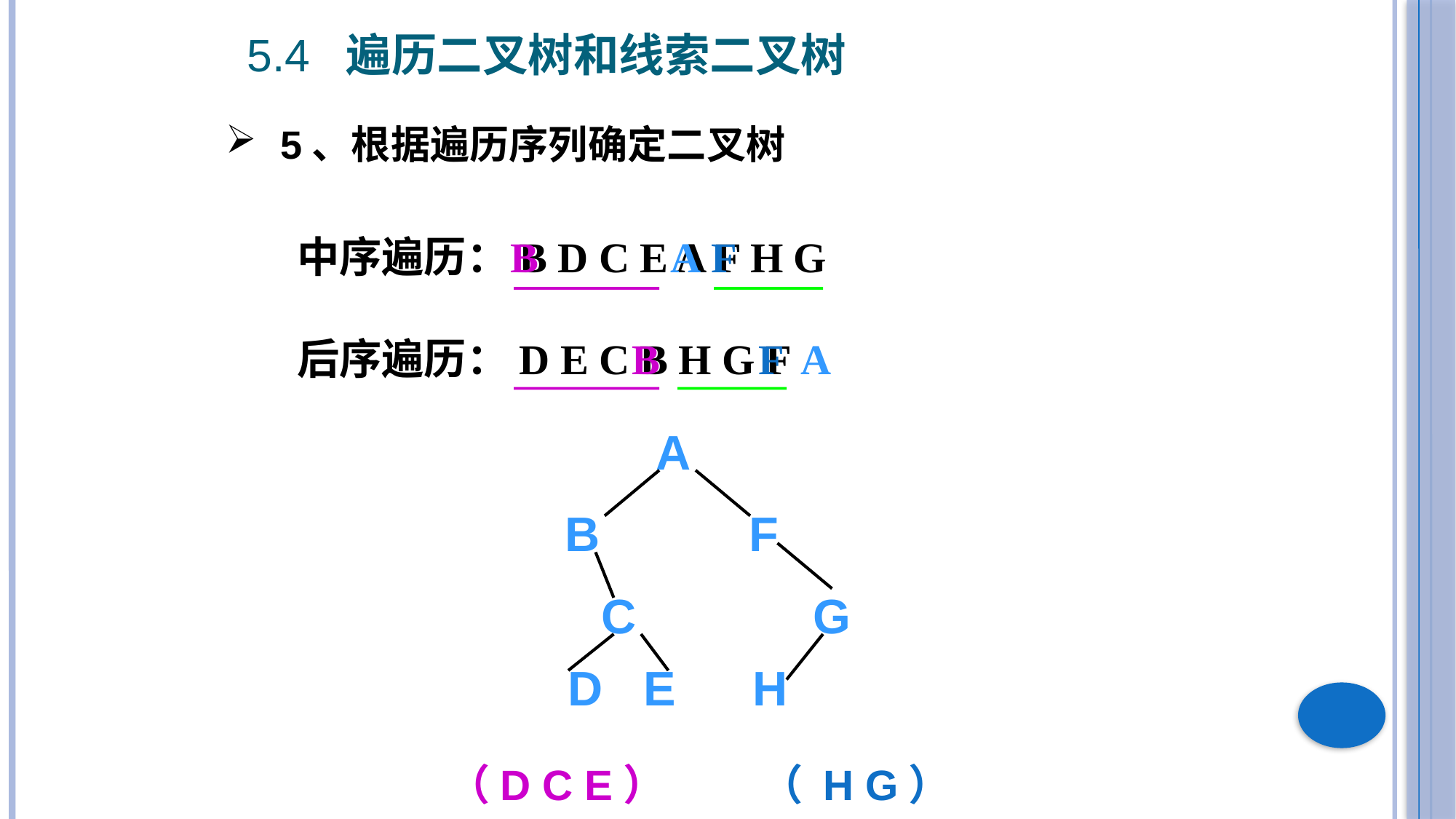

5.4  遍历二叉树和线索二叉树
5、根据遍历序列确定二叉树
中序遍历：B D C E A F H G
后序遍历：D E C B H G F A
B
A
F

B
F

A

B
F

C
G

D   E
H
（B D C E）
（ F H G）
       （D C E）
（ H G）